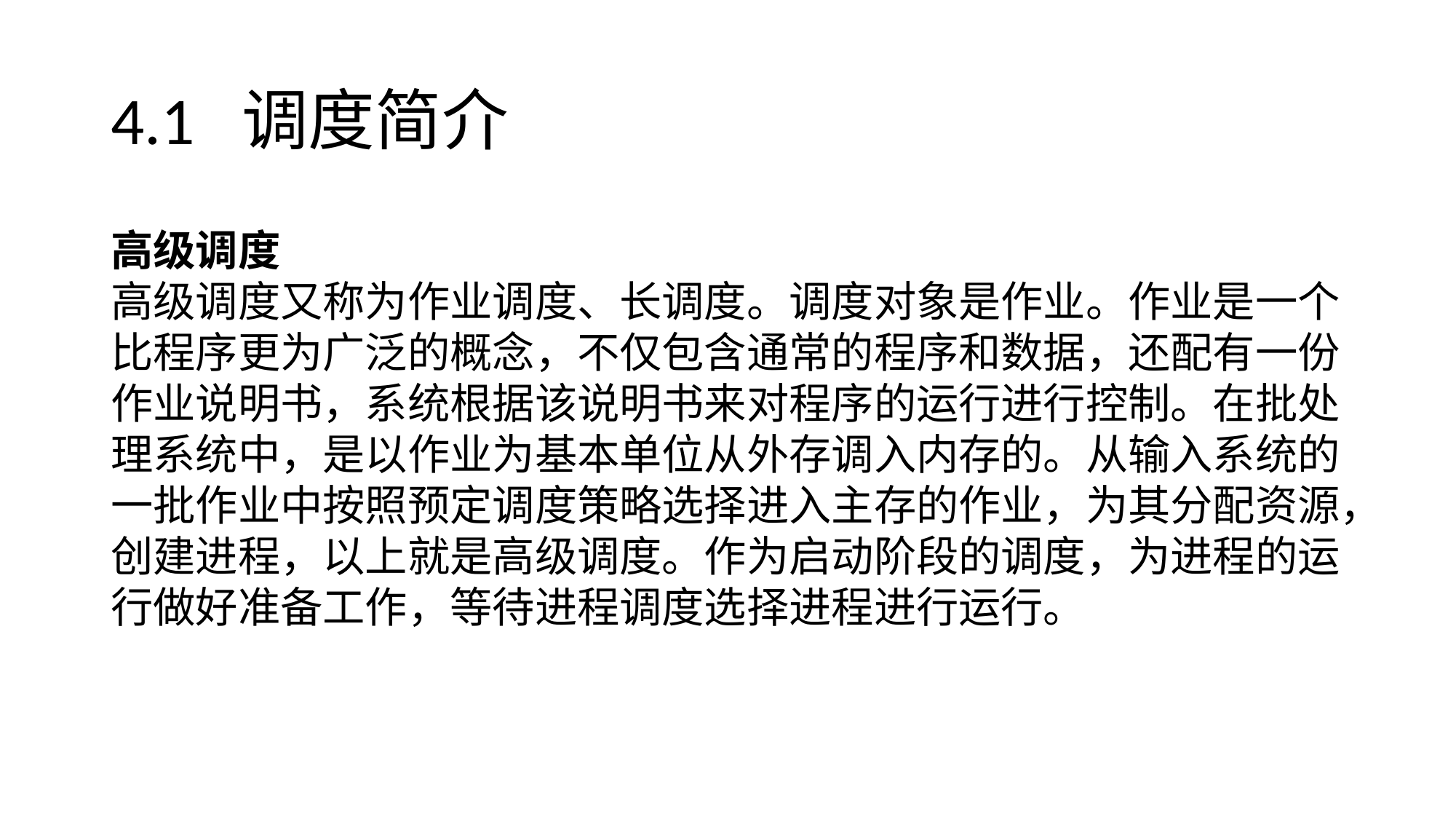

4.1  调度简介
高级调度
高级调度又称为作业调度、长调度。调度对象是作业。作业是一个比程序更为广泛的概念，不仅包含通常的程序和数据，还配有一份作业说明书，系统根据该说明书来对程序的运行进行控制。在批处理系统中，是以作业为基本单位从外存调入内存的。从输入系统的一批作业中按照预定调度策略选择进入主存的作业，为其分配资源，创建进程，以上就是高级调度。作为启动阶段的调度，为进程的运行做好准备工作，等待进程调度选择进程进行运行。
2